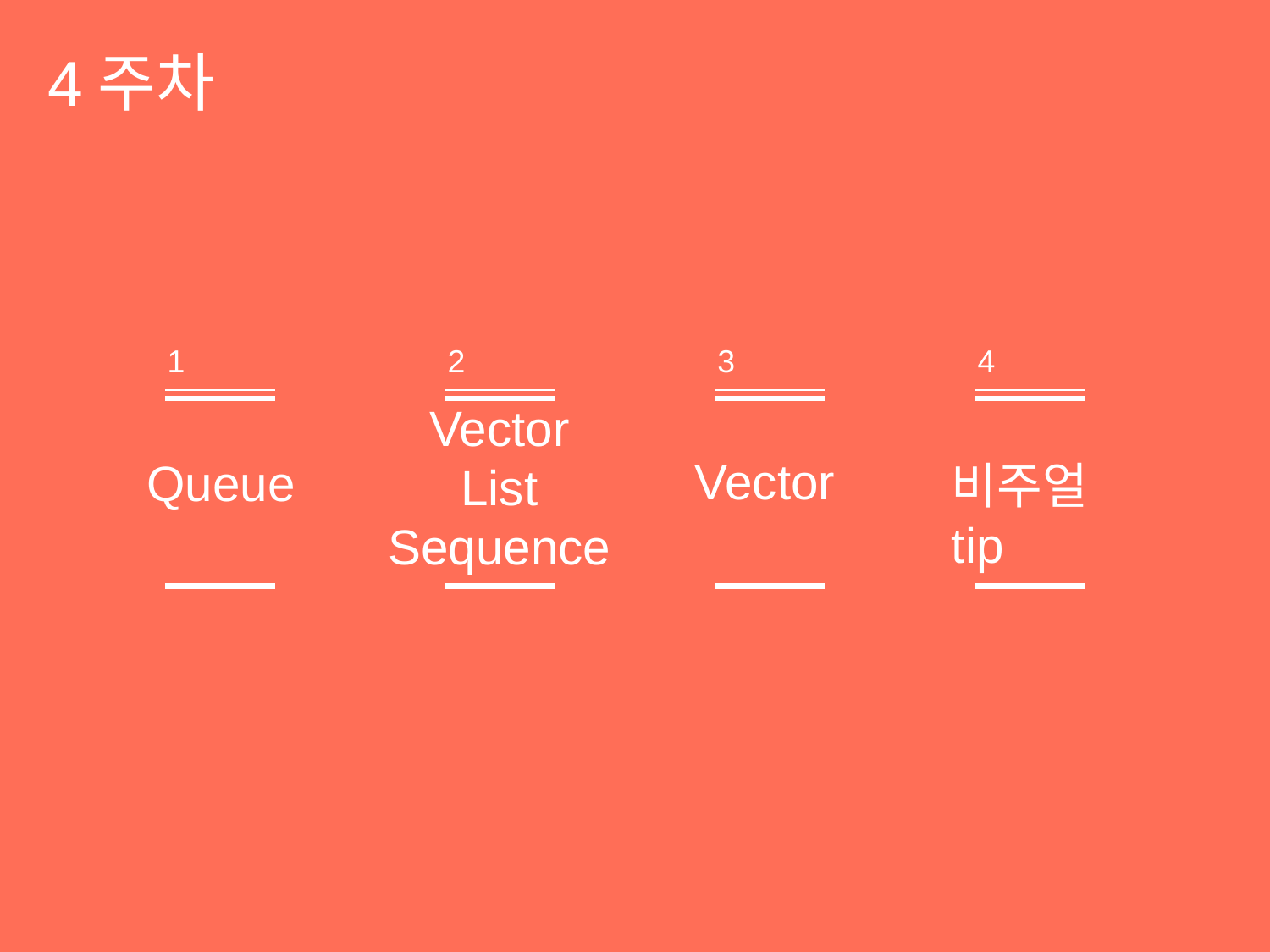

4주차
1
2
3
4
Vector
List
Sequence
Vector
Queue
비주얼 tip